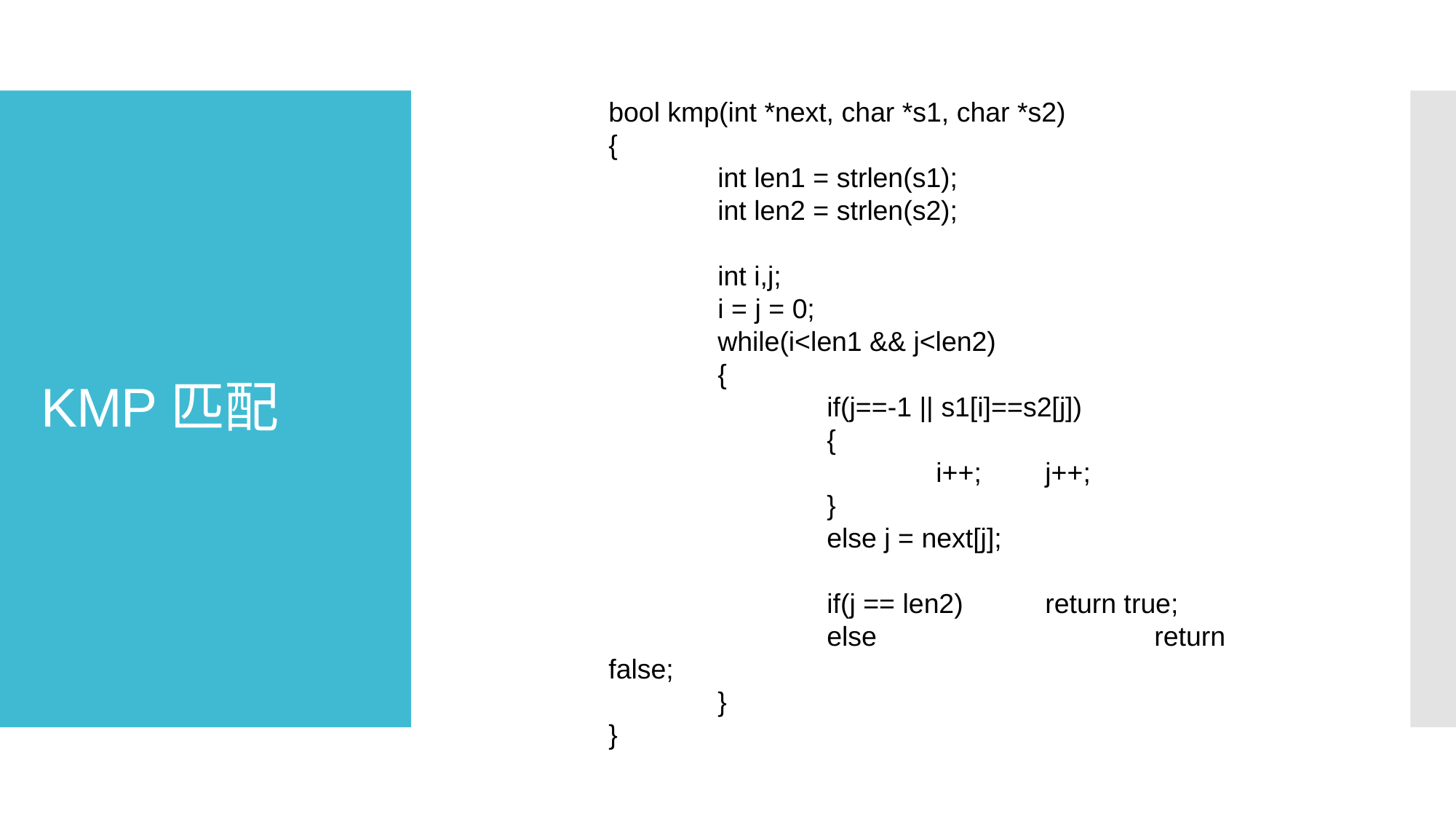

bool kmp(int *next, char *s1, char *s2)
{
	int len1 = strlen(s1);
	int len2 = strlen(s2);

	int i,j;
	i = j = 0;
	while(i<len1 && j<len2)
	{
		if(j==-1 || s1[i]==s2[j])
		{
			i++;	j++;
		}
		else j = next[j];

		if(j == len2)	return true;
		else			return false;
	}
}
# KMP匹配